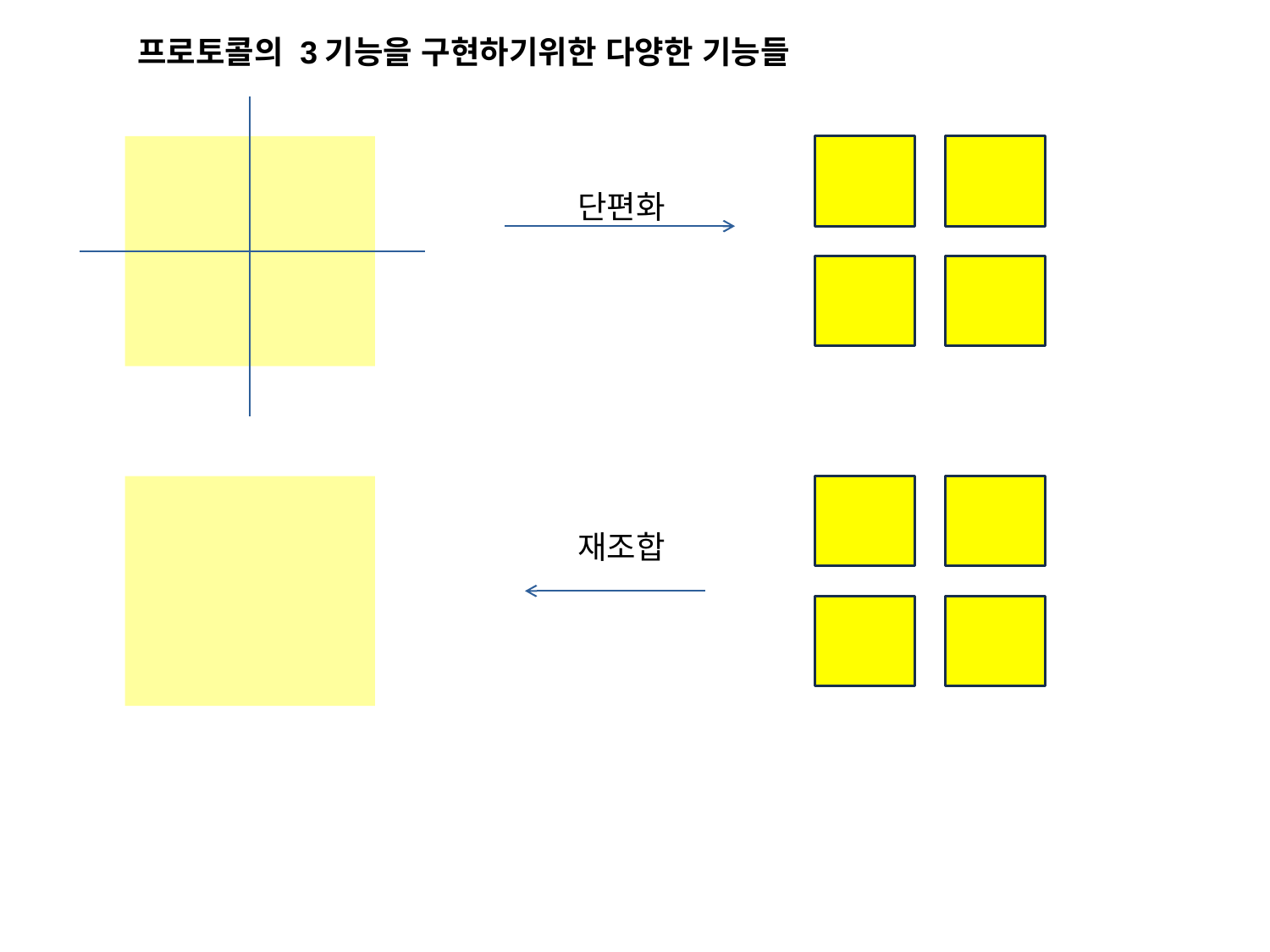

프로토콜의 3기능을 구현하기위한 다양한 기능들

단편화
프로토콜의 3기능을 구현하기위한 다양한 기능

단편화 - 데이터를 작은 블록으로 자름 (전송시간 빠름, 통신중 발생되는 오류를 효율적으로 찾음)
재조합 - 자른 블록을 다시 복원함
오류제어 - 전송중에 데이터가 변형되었다면  응답을 보내 다시 받거나
	잘받았다는 응답이없으면 다시보내줌.
순서제어 - 패킷의 손실을 확인하기위해 패킷에 순서를 정함
1 ~ 10의 패킷을 보냈는대 7번만 손실되었다면 7번만 보내면 됨
흐름제어 - 수신측의 처리 능력에 따라 송신측에서 데이터의 전송량이나 전송 속도를 조절함.
동기화 - 양쪽이 초기화상태/ 전송상태 / 종료상태를 정함.
같은 상태를 유지하여 타이밍을 맞춤
캡슐화 : 정보 데이터를 오류없이 정확하게 전송하기위해 사용함 OSI7계층에서 한겹씩 데이터가 쌓이는것을 보면됨

재조합